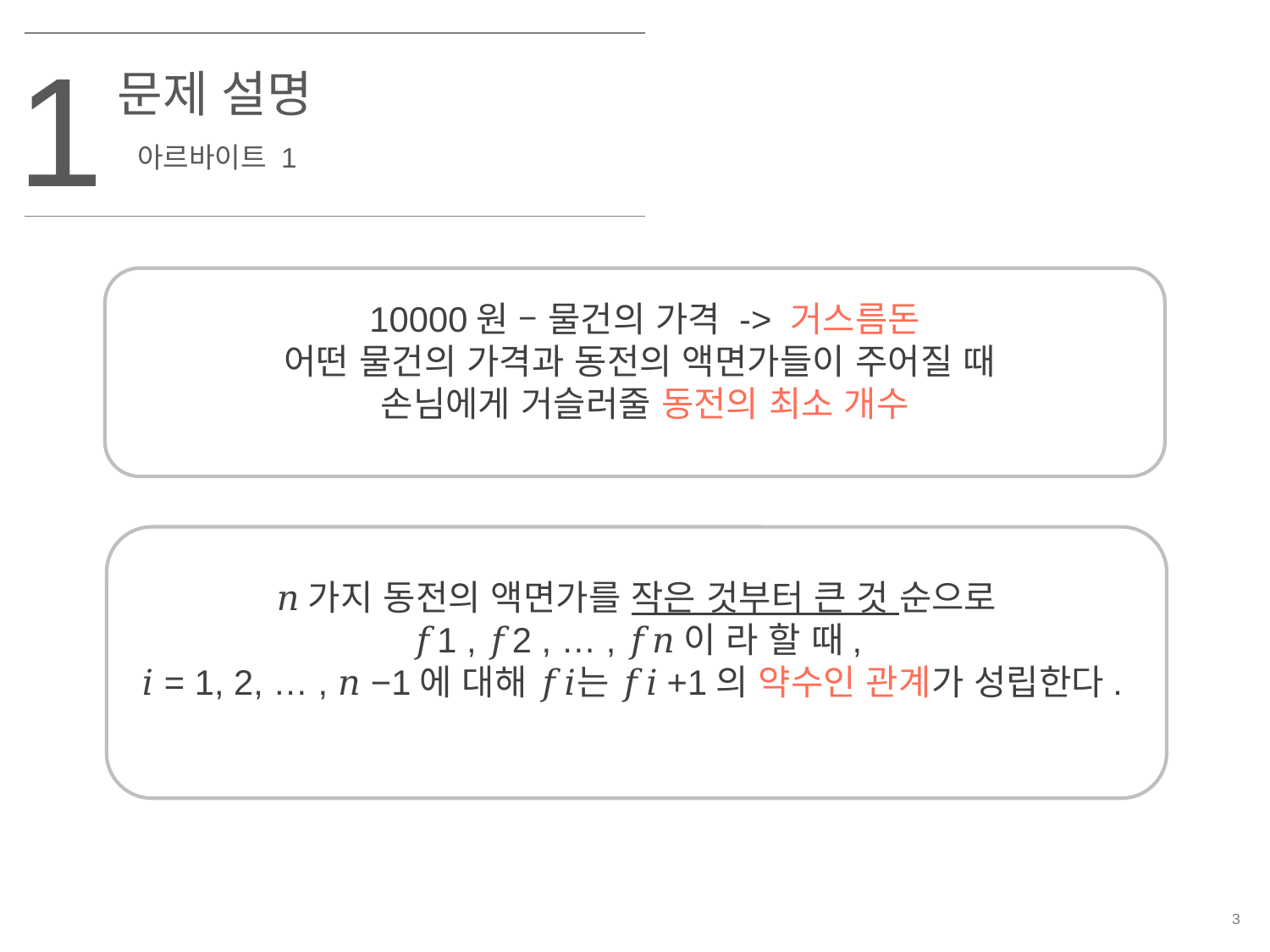

1
문제 설명
아르바이트 1

10000원 – 물건의 가격 -> 거스름돈
어떤 물건의 가격과 동전의 액면가들이 주어질 때
손님에게 거슬러줄 동전의 최소 개수

𝑛가지 동전의 액면가를 작은 것부터 큰 것 순으로
 𝑓1 , 𝑓2 , … , 𝑓𝑛이 라 할 때,
𝑖 = 1, 2, … , 𝑛 −1에 대해 𝑓𝑖는 𝑓𝑖+1의 약수인 관계가 성립한다.